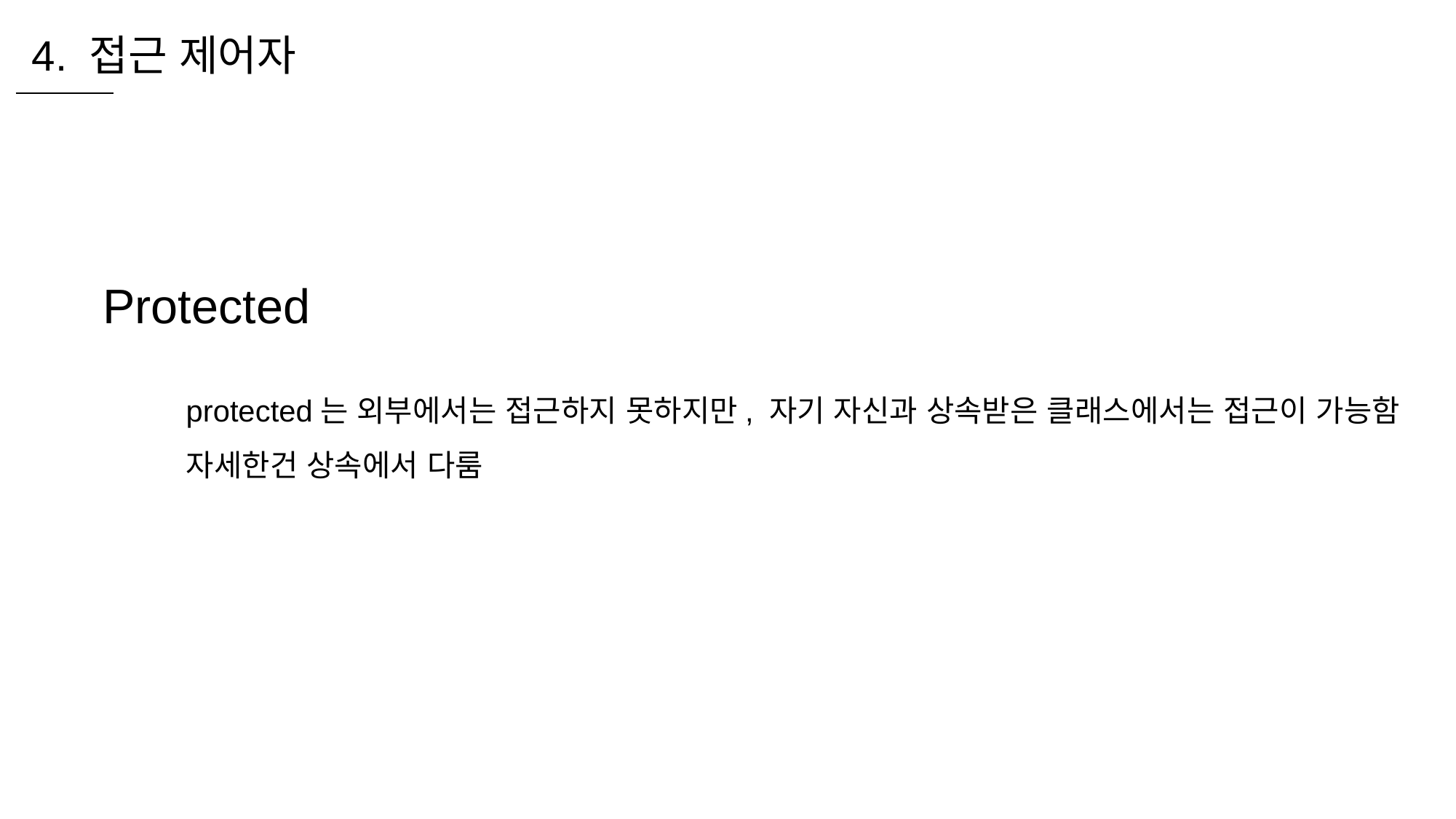

4. 접근 제어자
Protected
protected는 외부에서는 접근하지 못하지만, 자기 자신과 상속받은 클래스에서는 접근이 가능함
자세한건 상속에서 다룸